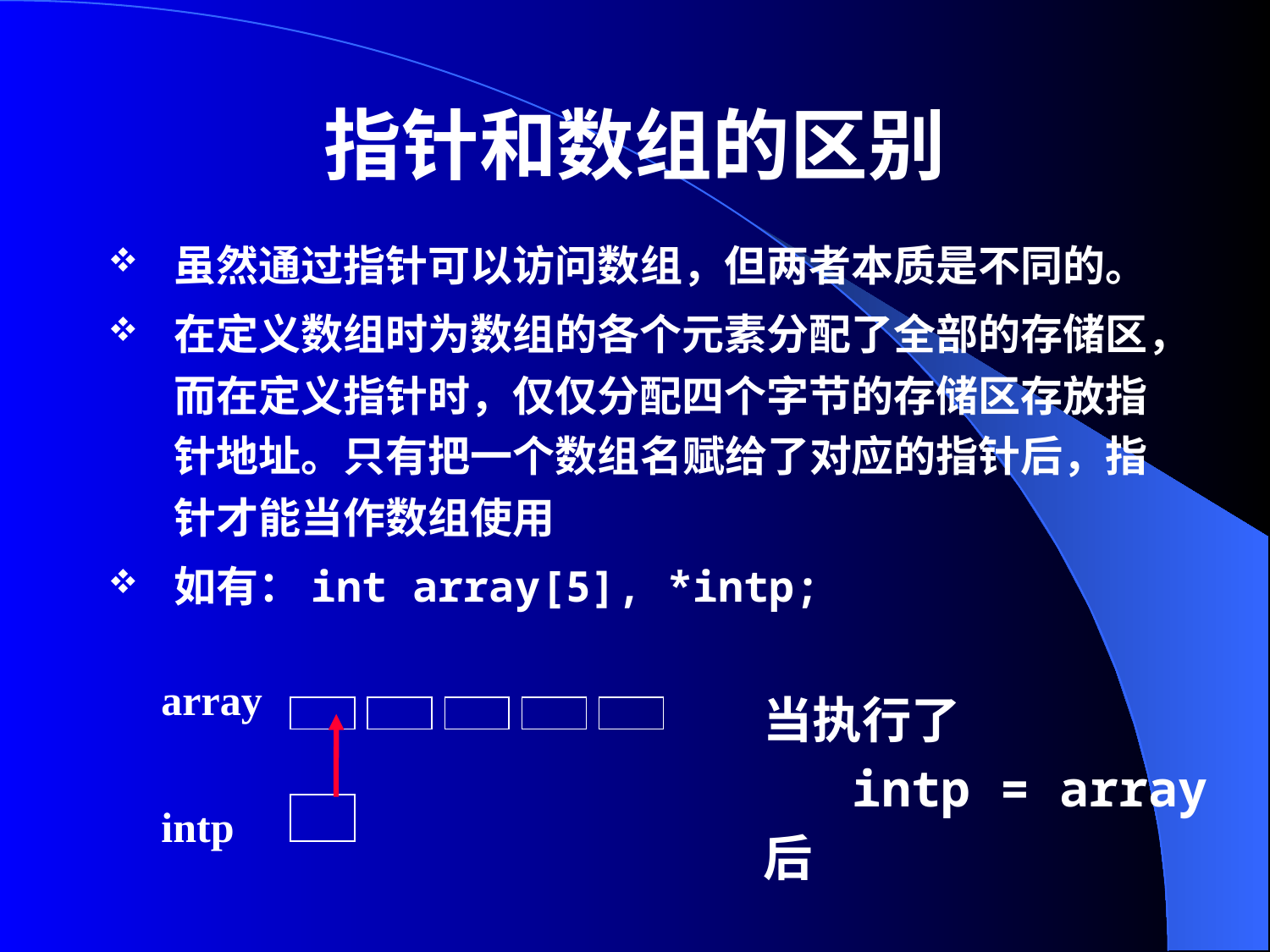

# 指针和数组的区别
虽然通过指针可以访问数组，但两者本质是不同的。
在定义数组时为数组的各个元素分配了全部的存储区，而在定义指针时，仅仅分配四个字节的存储区存放指针地址。只有把一个数组名赋给了对应的指针后，指针才能当作数组使用
如有：int array[5], *intp;
array

intp

当执行了
   intp = array
后